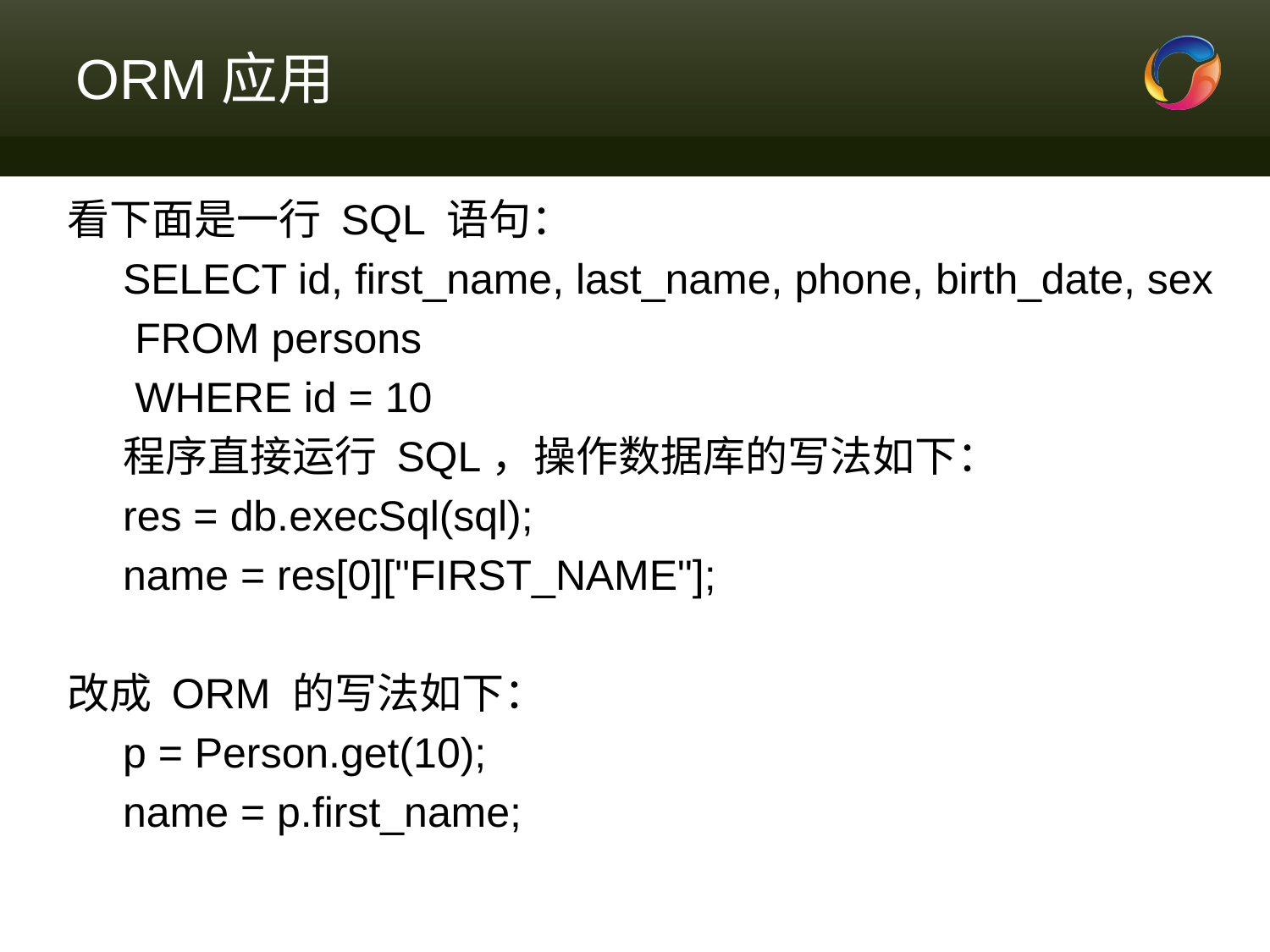

# ORM应用
看下面是一行 SQL 语句：
SELECT id, first_name, last_name, phone, birth_date, sex
 FROM persons
 WHERE id = 10
程序直接运行 SQL，操作数据库的写法如下：
res = db.execSql(sql);
name = res[0]["FIRST_NAME"];

改成 ORM 的写法如下：
p = Person.get(10);
name = p.first_name;